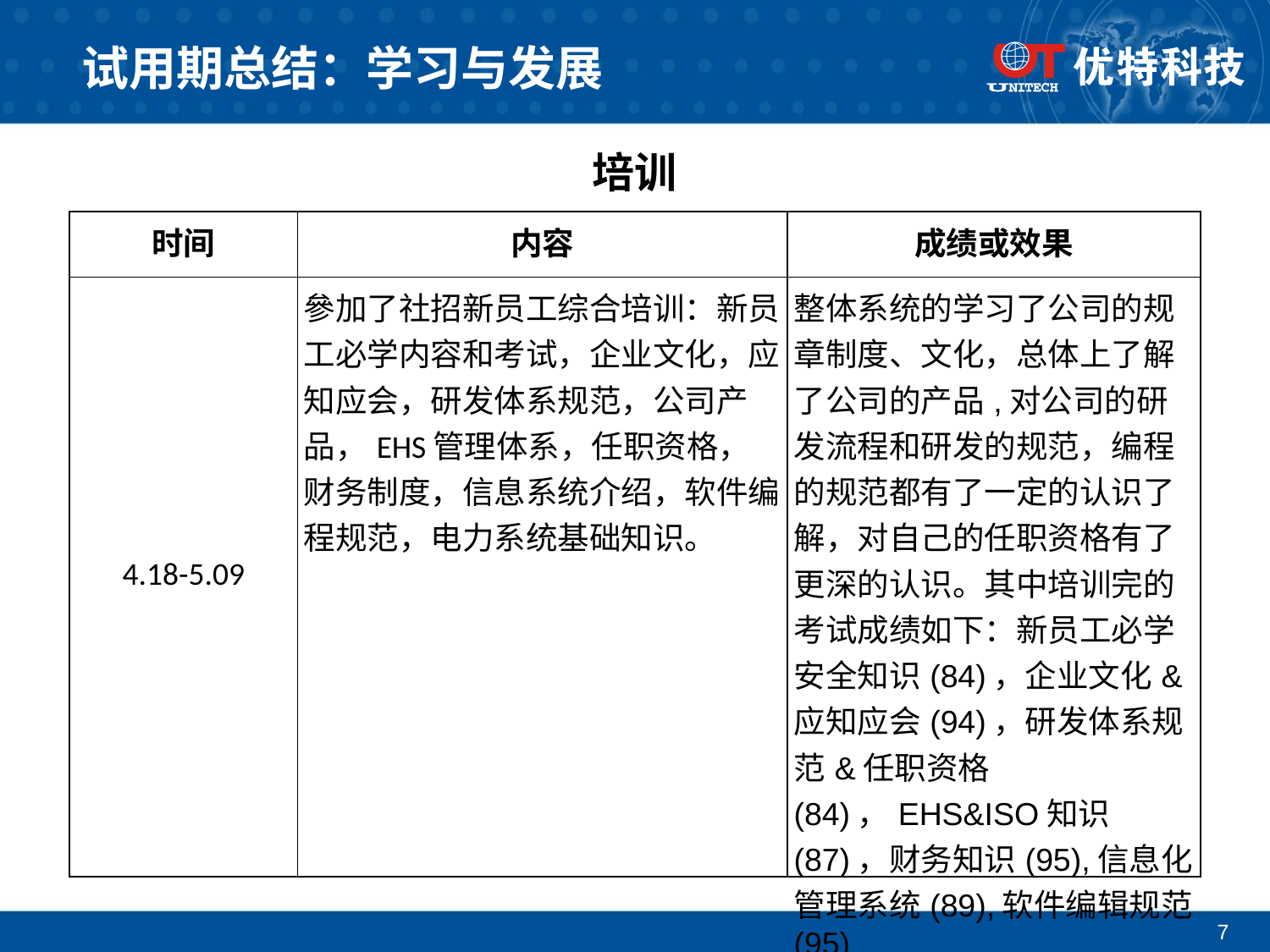

# 试用期总结：学习与发展
培训
| 时间 | 内容 | 成绩或效果 |
| --- | --- | --- |
| 4.18-5.09 | 參加了社招新员工综合培训：新员工必学内容和考试，企业文化，应知应会，研发体系规范，公司产品，EHS管理体系，任职资格，财务制度，信息系统介绍，软件编程规范，电力系统基础知识。 | 整体系统的学习了公司的规章制度、文化，总体上了解了公司的产品,对公司的研发流程和研发的规范，编程的规范都有了一定的认识了解，对自己的任职资格有了更深的认识。其中培训完的考试成绩如下：新员工必学安全知识(84)，企业文化&应知应会(94)，研发体系规范&任职资格(84)，EHS&ISO知识(87)，财务知识(95),信息化管理系统(89),软件编辑规范(95) |
7